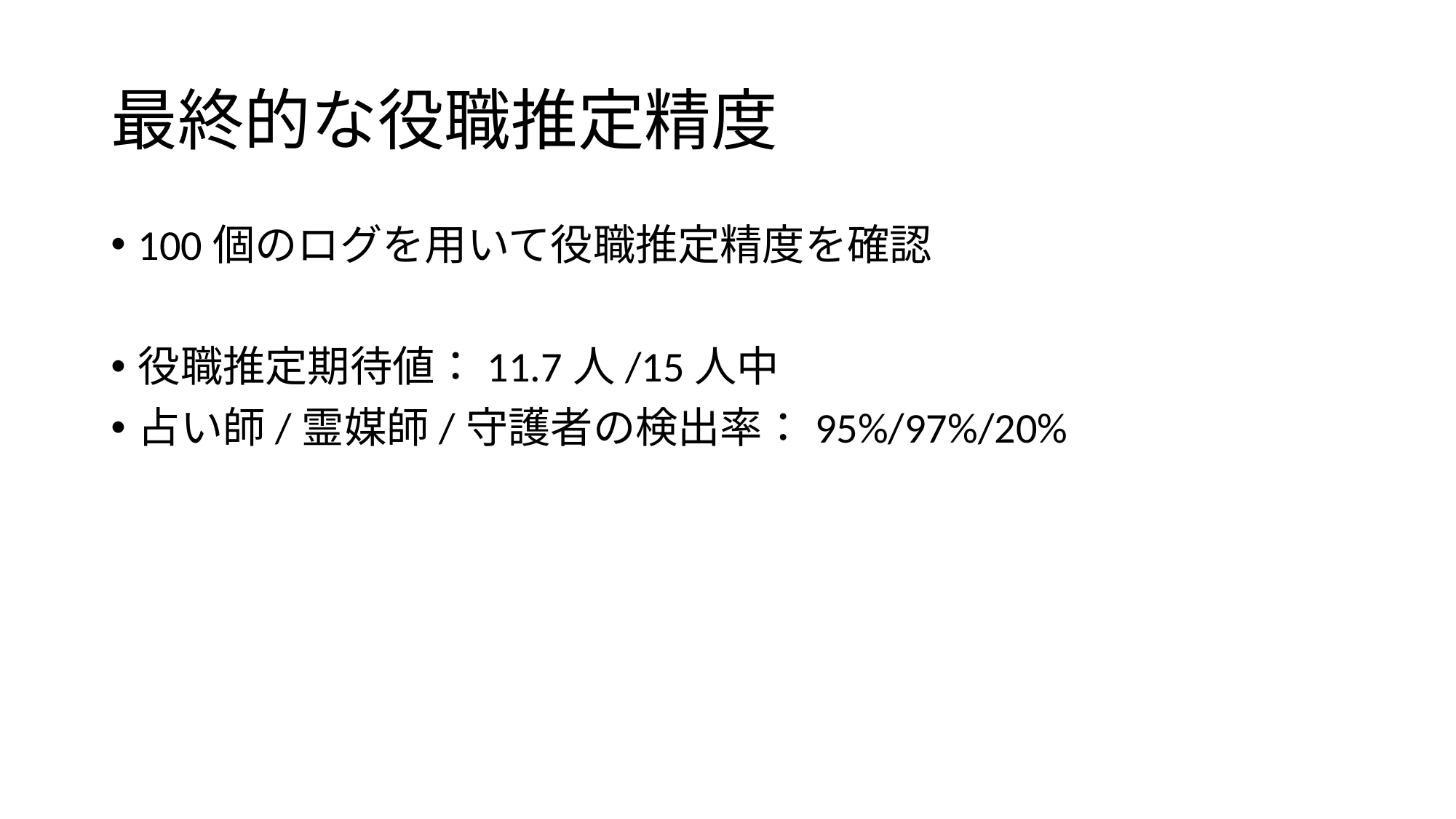

# 最終的な役職推定精度
100個のログを用いて役職推定精度を確認

役職推定期待値：11.7人/15人中
占い師/霊媒師/守護者の検出率：95%/97%/20%